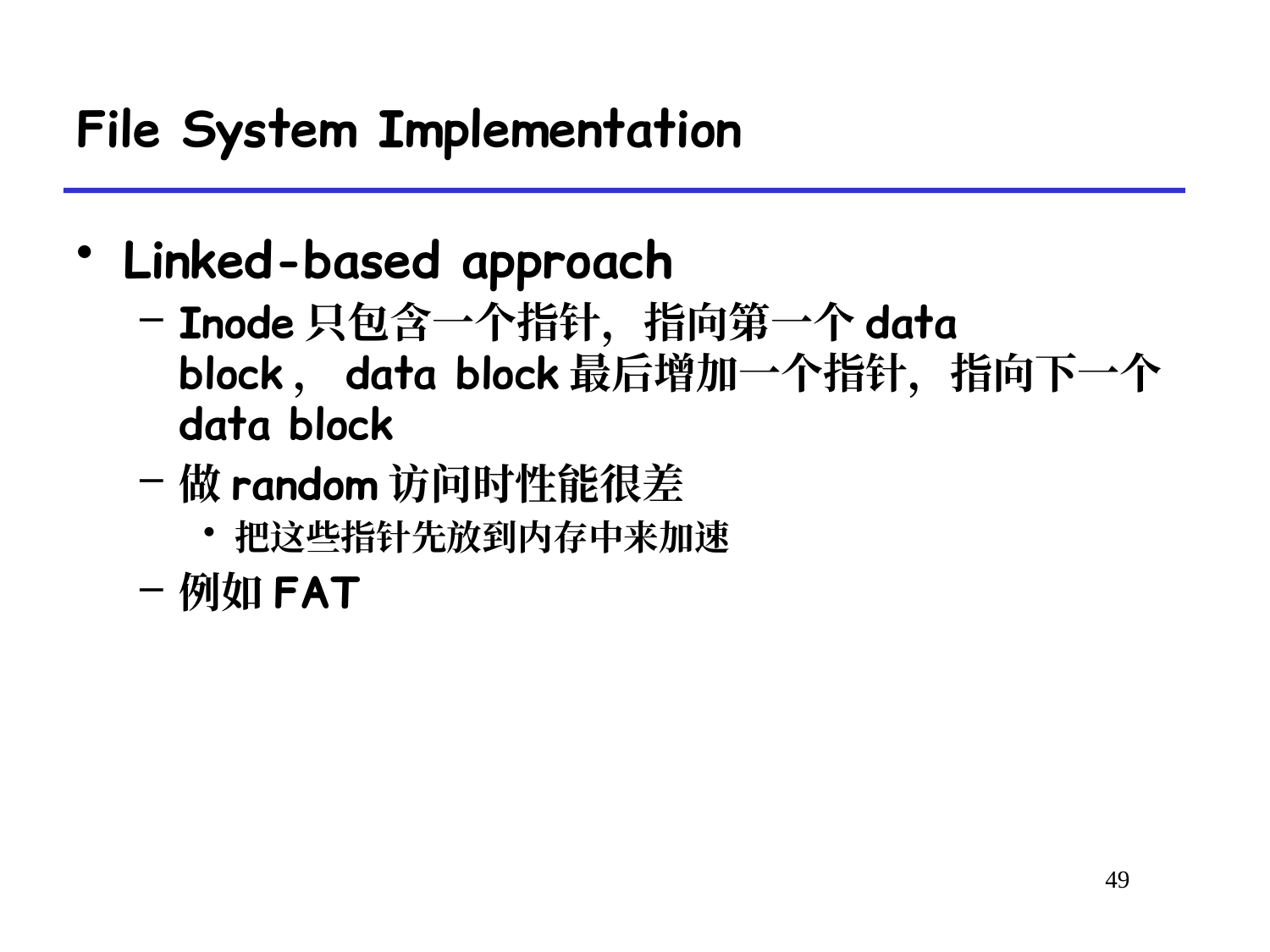

# File System Implementation
Linked-based approach
Inode只包含一个指针，指向第一个data block，data block最后增加一个指针，指向下一个data block
做random访问时性能很差
把这些指针先放到内存中来加速
例如FAT
49